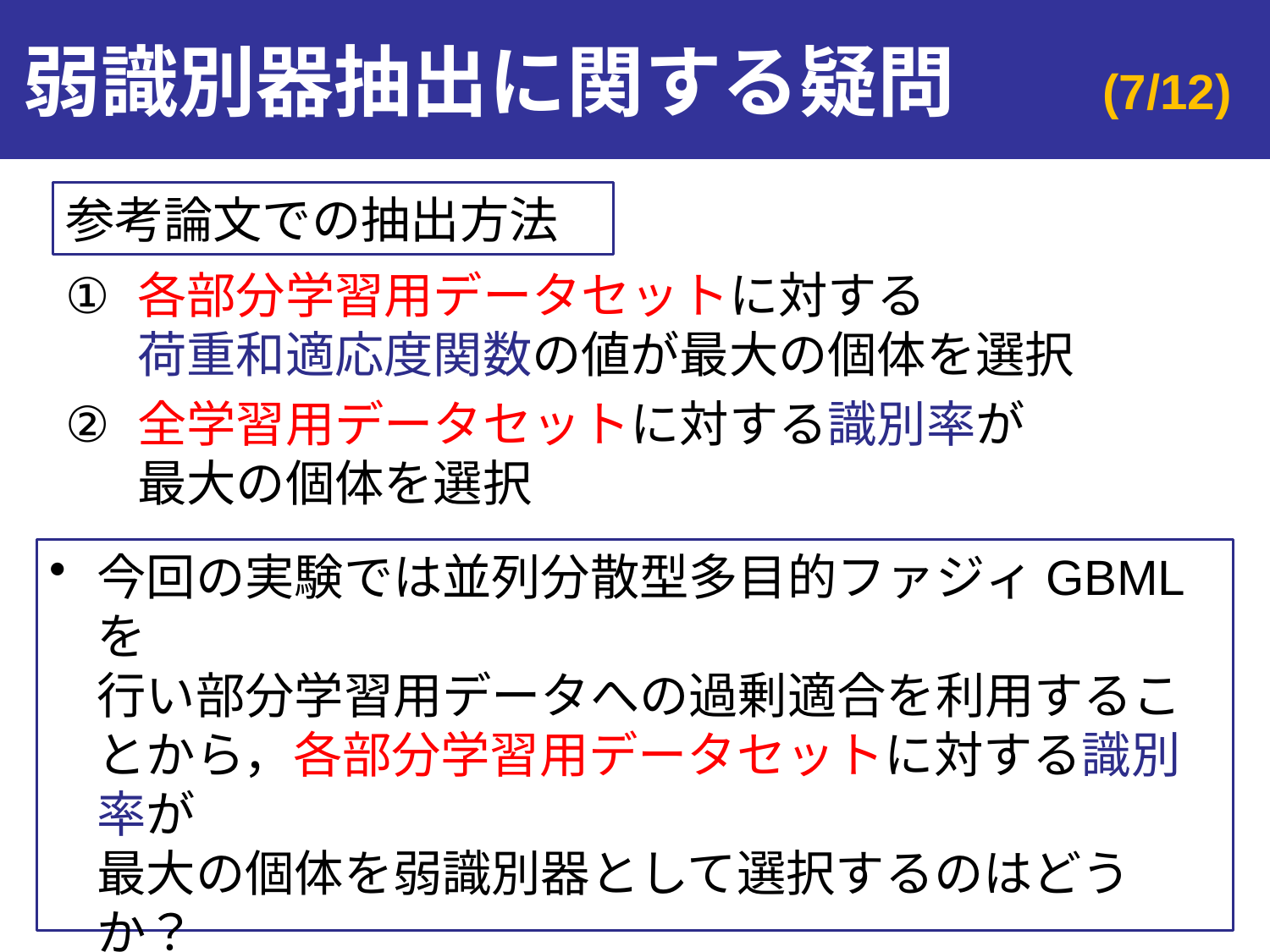

# 弱識別器抽出に関する疑問
参考論文での抽出方法
各部分学習用データセットに対する
荷重和適応度関数の値が最大の個体を選択
全学習用データセットに対する識別率が
最大の個体を選択
今回の実験では並列分散型多目的ファジィGBMLを
行い部分学習用データへの過剰適合を利用することから，各部分学習用データセットに対する識別率が
最大の個体を弱識別器として選択するのはどうか？
そうした場合，比較対象となる単一の識別器も識別率が最大の個体を選択することになるか？